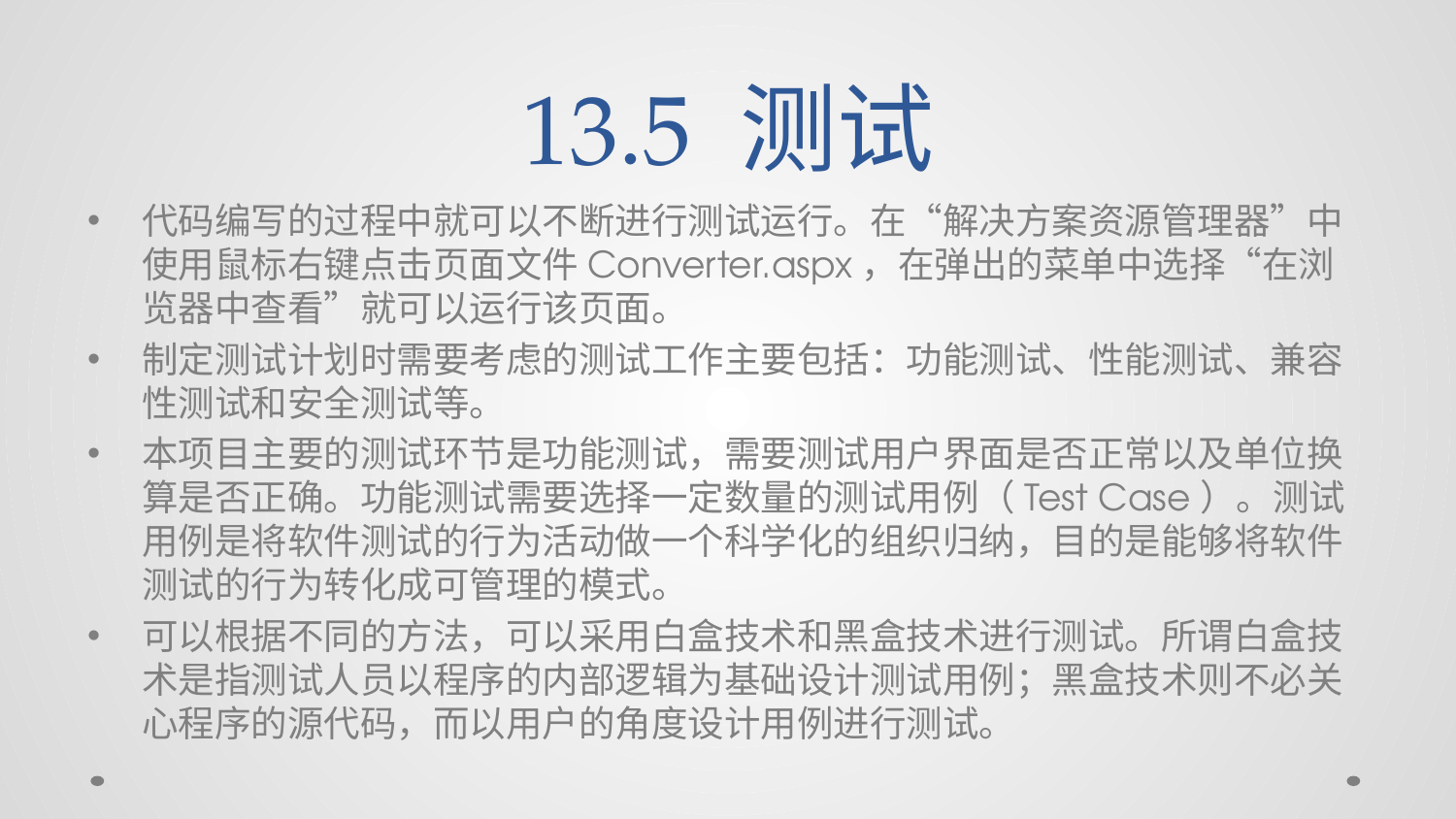

# 13.5 测试
代码编写的过程中就可以不断进行测试运行。在“解决方案资源管理器”中使用鼠标右键点击页面文件Converter.aspx，在弹出的菜单中选择“在浏览器中查看”就可以运行该页面。
制定测试计划时需要考虑的测试工作主要包括：功能测试、性能测试、兼容性测试和安全测试等。
本项目主要的测试环节是功能测试，需要测试用户界面是否正常以及单位换算是否正确。功能测试需要选择一定数量的测试用例（Test Case）。测试用例是将软件测试的行为活动做一个科学化的组织归纳，目的是能够将软件测试的行为转化成可管理的模式。
可以根据不同的方法，可以采用白盒技术和黑盒技术进行测试。所谓白盒技术是指测试人员以程序的内部逻辑为基础设计测试用例；黑盒技术则不必关心程序的源代码，而以用户的角度设计用例进行测试。